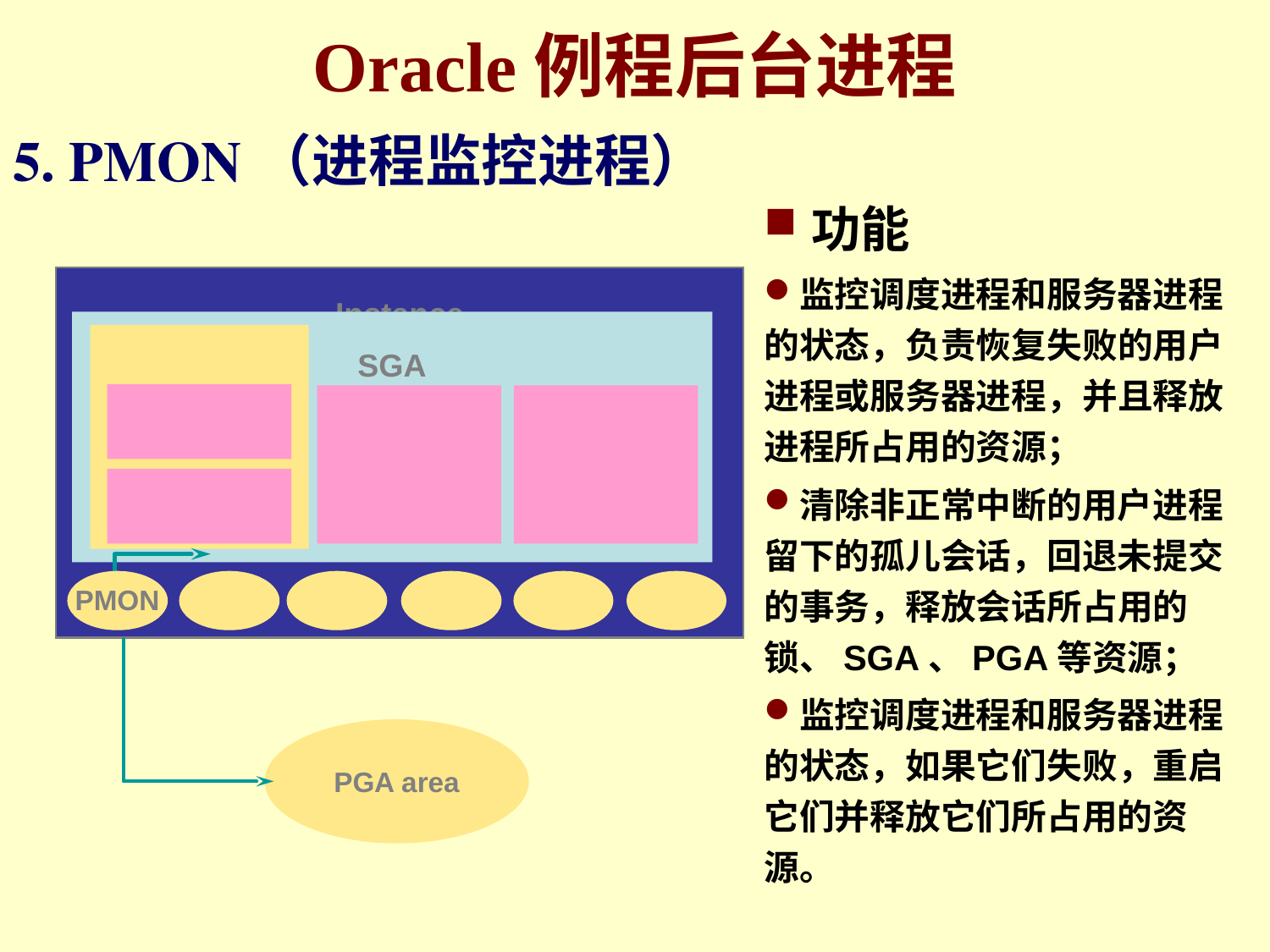

Oracle例程后台进程
# 5. PMON（进程监控进程）
功能
监控调度进程和服务器进程的状态，负责恢复失败的用户进程或服务器进程，并且释放进程所占用的资源；
清除非正常中断的用户进程留下的孤儿会话，回退未提交的事务，释放会话所占用的锁、SGA、PGA等资源；
监控调度进程和服务器进程的状态，如果它们失败，重启它们并释放它们所占用的资源。
Instance

SGA

PMON

PGA area

52